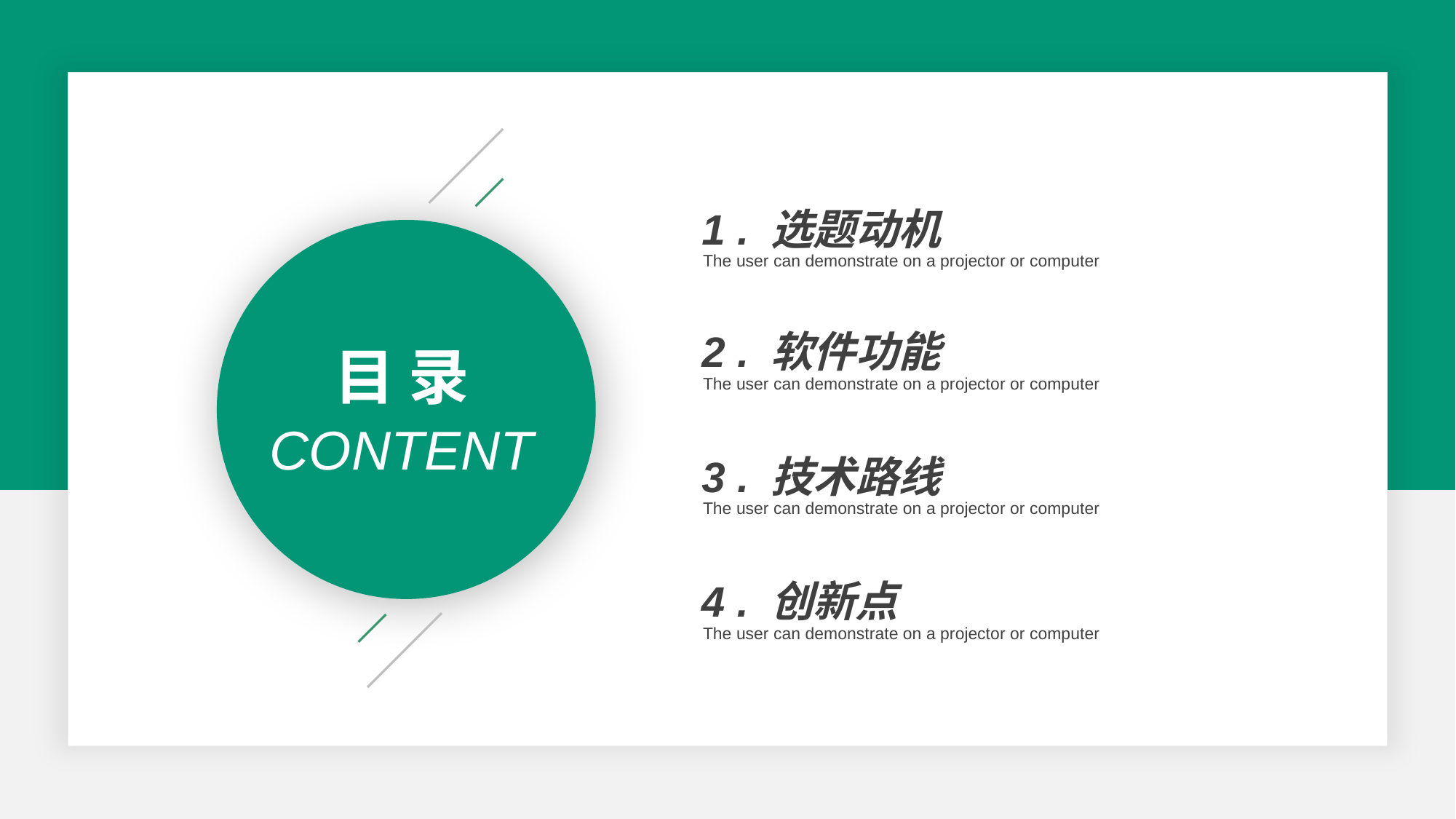

1 . 选题动机
The user can demonstrate on a projector or computer

2 . 软件功能
The user can demonstrate on a projector or computer
目 录
CONTENT
3 . 技术路线
The user can demonstrate on a projector or computer
4 . 创新点
The user can demonstrate on a projector or computer